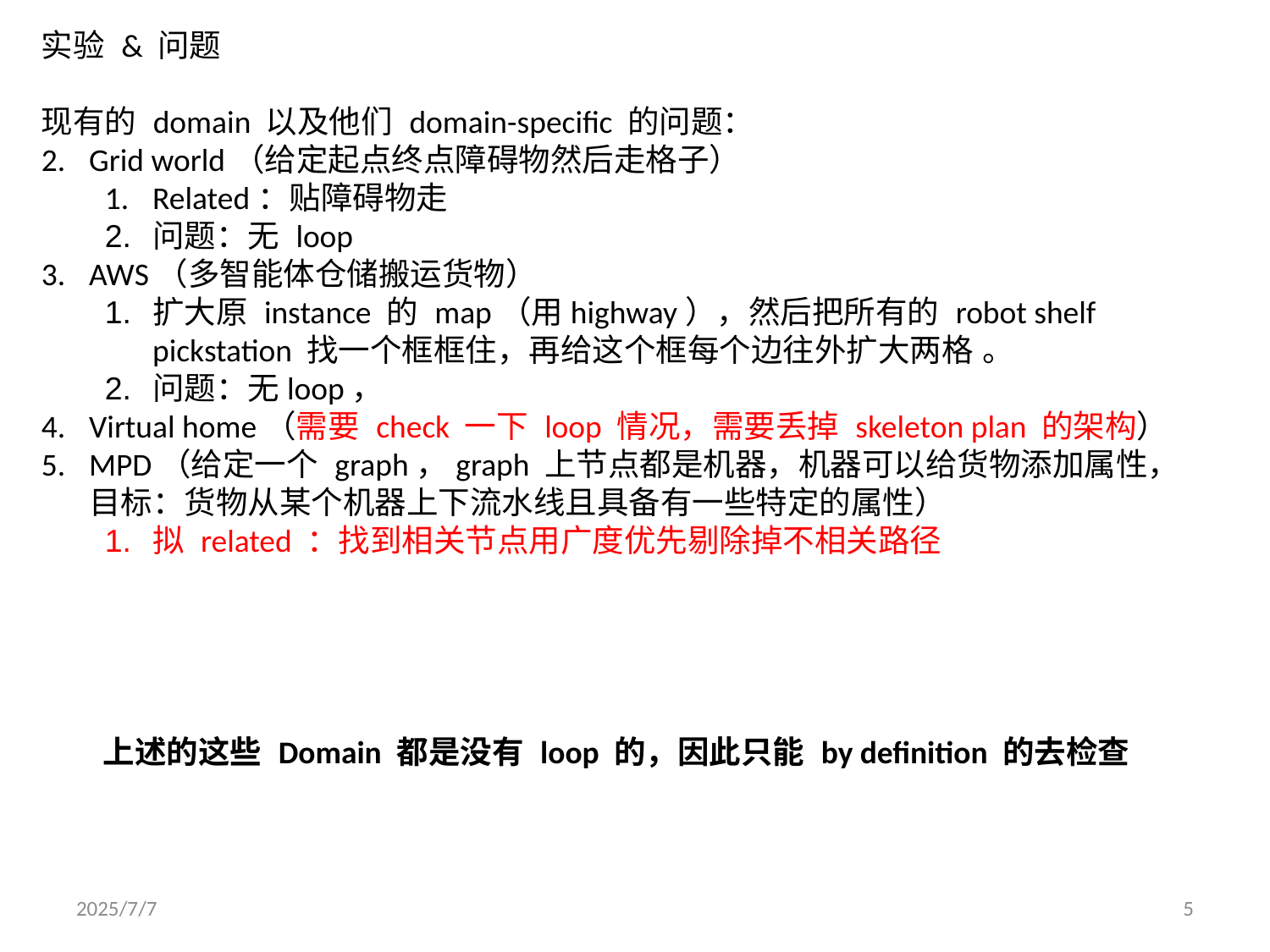

实验 & 问题

现有的 domain 以及他们 domain-specific 的问题：
Grid world（给定起点终点障碍物然后走格子）
Related：贴障碍物走
问题：无 loop
AWS（多智能体仓储搬运货物）
扩大原 instance 的 map（用highway），然后把所有的 robot shelf pickstation 找一个框框住，再给这个框每个边往外扩大两格 。
问题：无loop，
Virtual home（需要 check 一下 loop 情况，需要丢掉 skeleton plan 的架构）
MPD（给定一个 graph，graph 上节点都是机器，机器可以给货物添加属性，目标：货物从某个机器上下流水线且具备有一些特定的属性）
拟 related ：找到相关节点用广度优先剔除掉不相关路径
上述的这些 Domain 都是没有 loop 的，因此只能 by definition 的去检查
2025/7/7

5